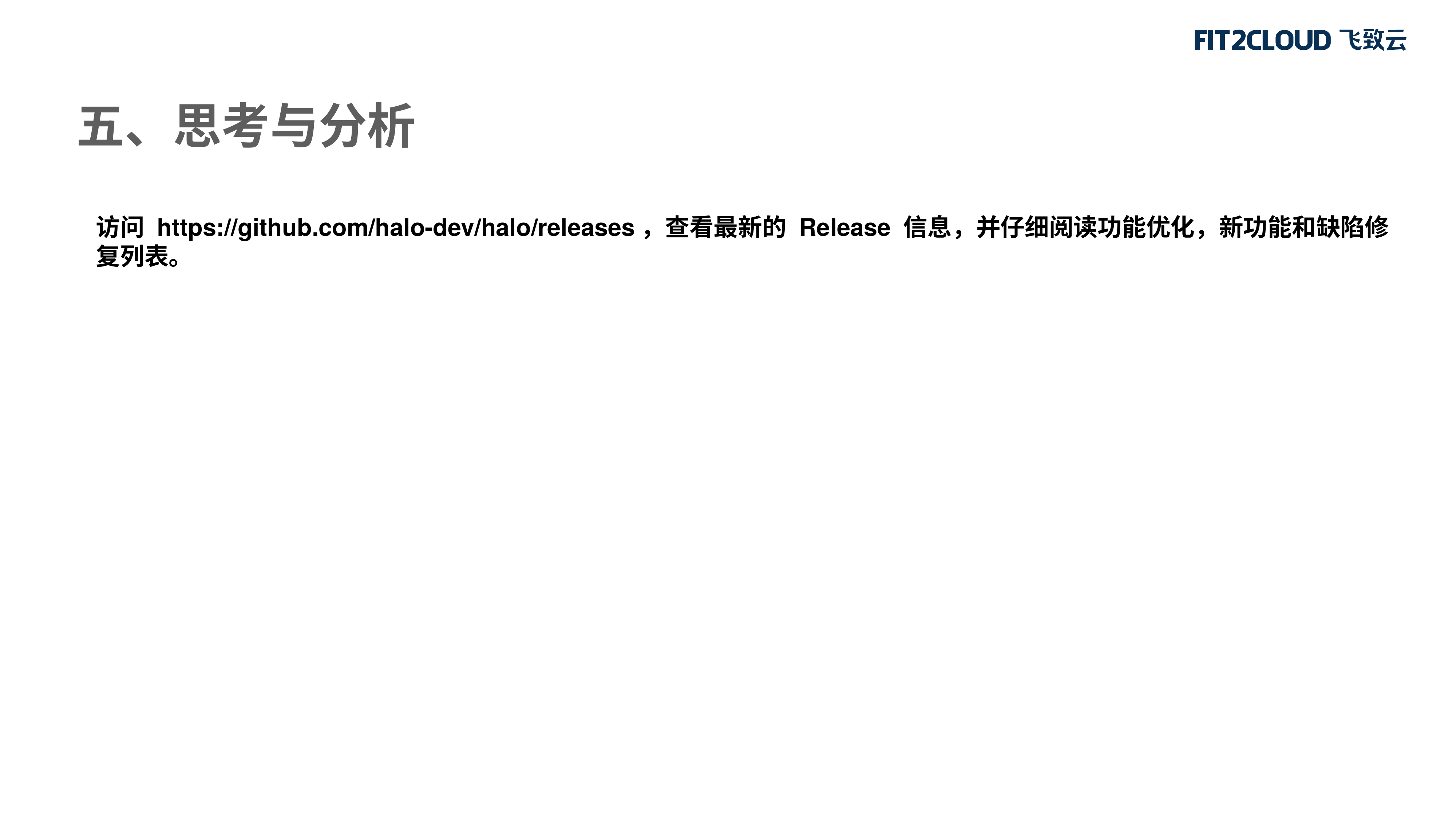

五、思考与分析
访问 https://github.com/halo-dev/halo/releases，查看最新的 Release 信息，并仔细阅读功能优化，新功能和缺陷修复列表。